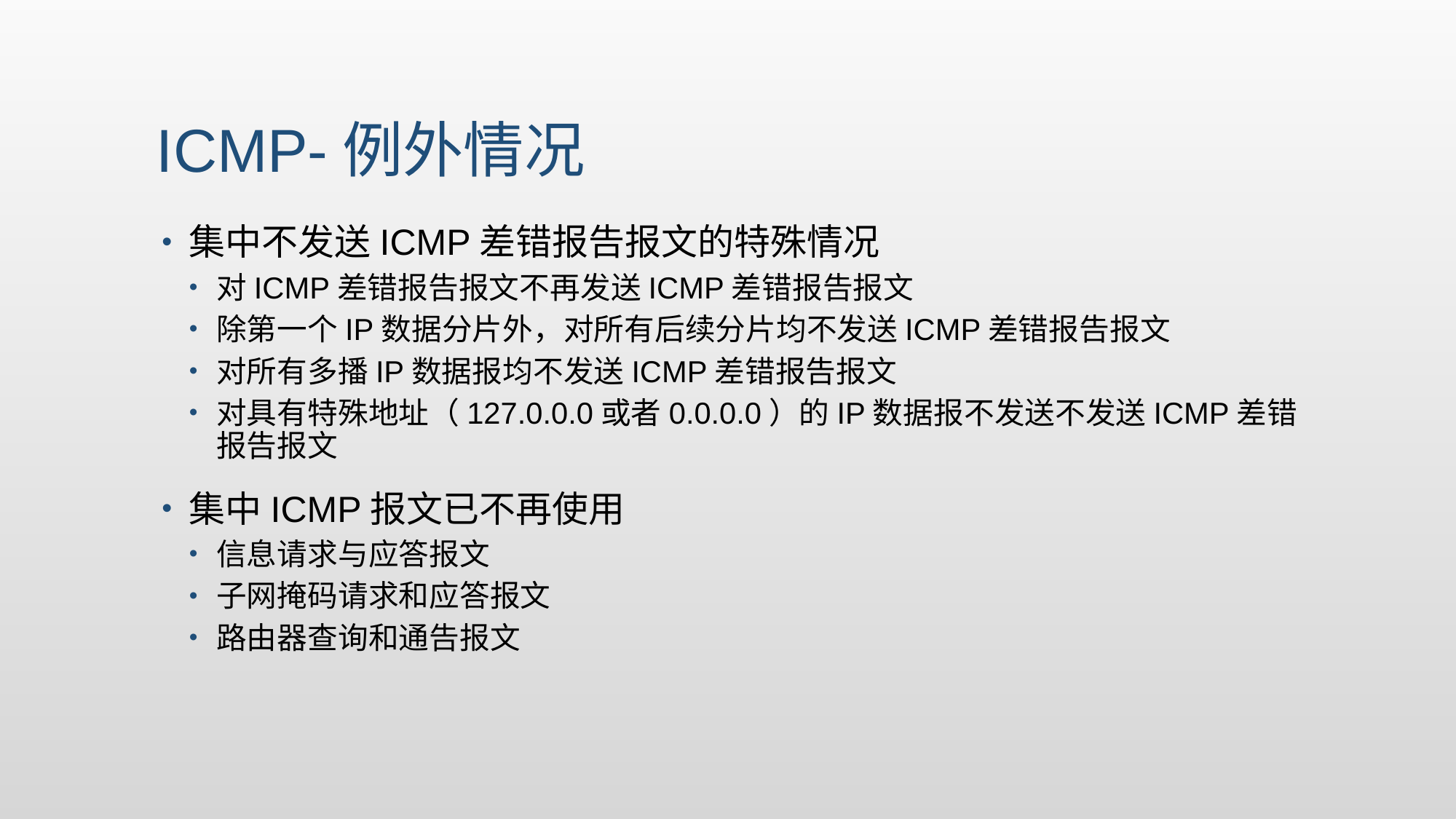

# ICMP-例外情况
集中不发送ICMP差错报告报文的特殊情况
对ICMP差错报告报文不再发送ICMP差错报告报文
除第一个IP数据分片外，对所有后续分片均不发送ICMP差错报告报文
对所有多播IP数据报均不发送ICMP差错报告报文
对具有特殊地址（127.0.0.0或者0.0.0.0）的IP数据报不发送不发送ICMP差错报告报文
集中ICMP报文已不再使用
信息请求与应答报文
子网掩码请求和应答报文
路由器查询和通告报文